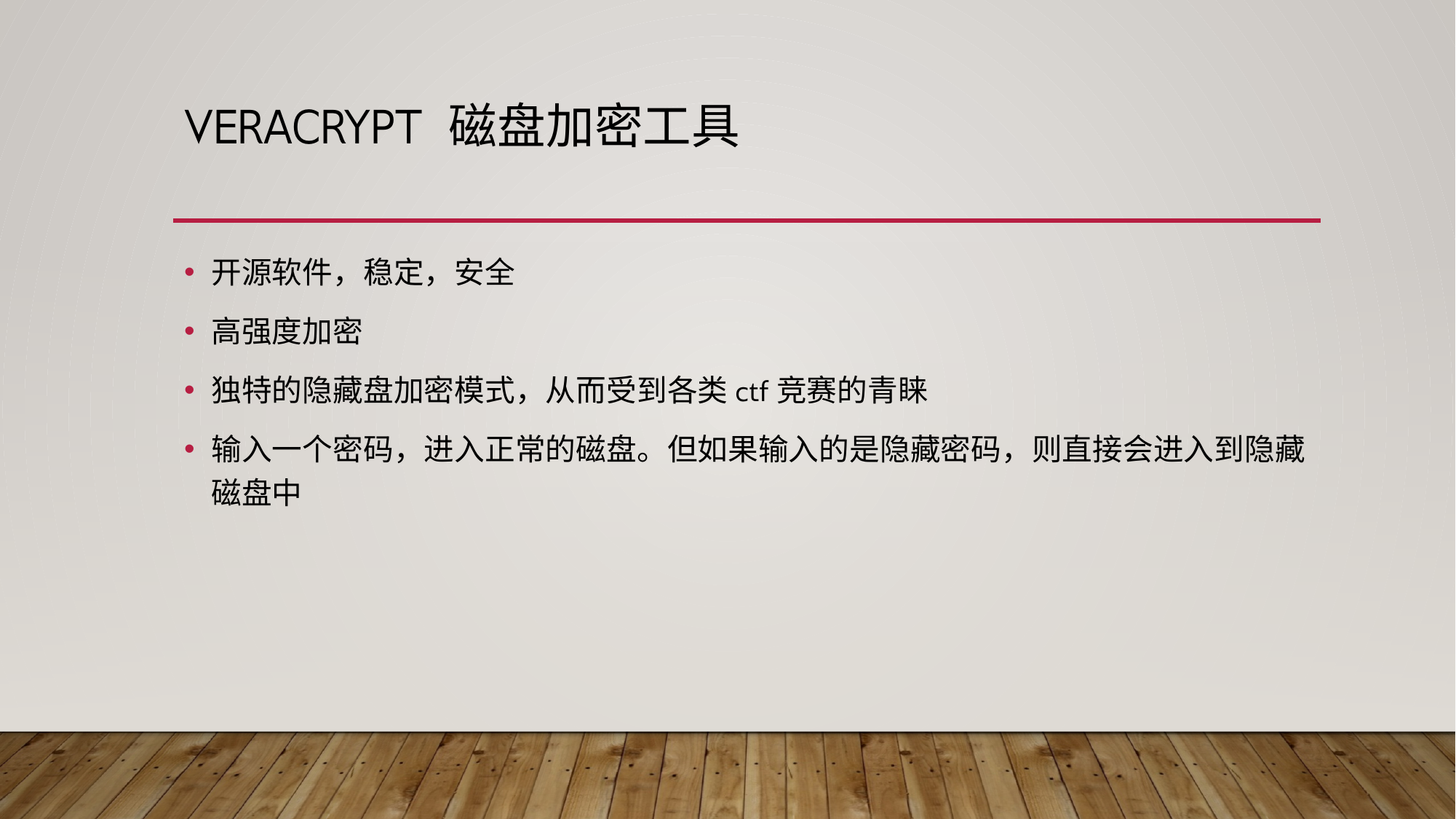

# Veracrypt 磁盘加密工具
开源软件，稳定，安全
高强度加密
独特的隐藏盘加密模式，从而受到各类ctf竞赛的青睐
输入一个密码，进入正常的磁盘。但如果输入的是隐藏密码，则直接会进入到隐藏磁盘中